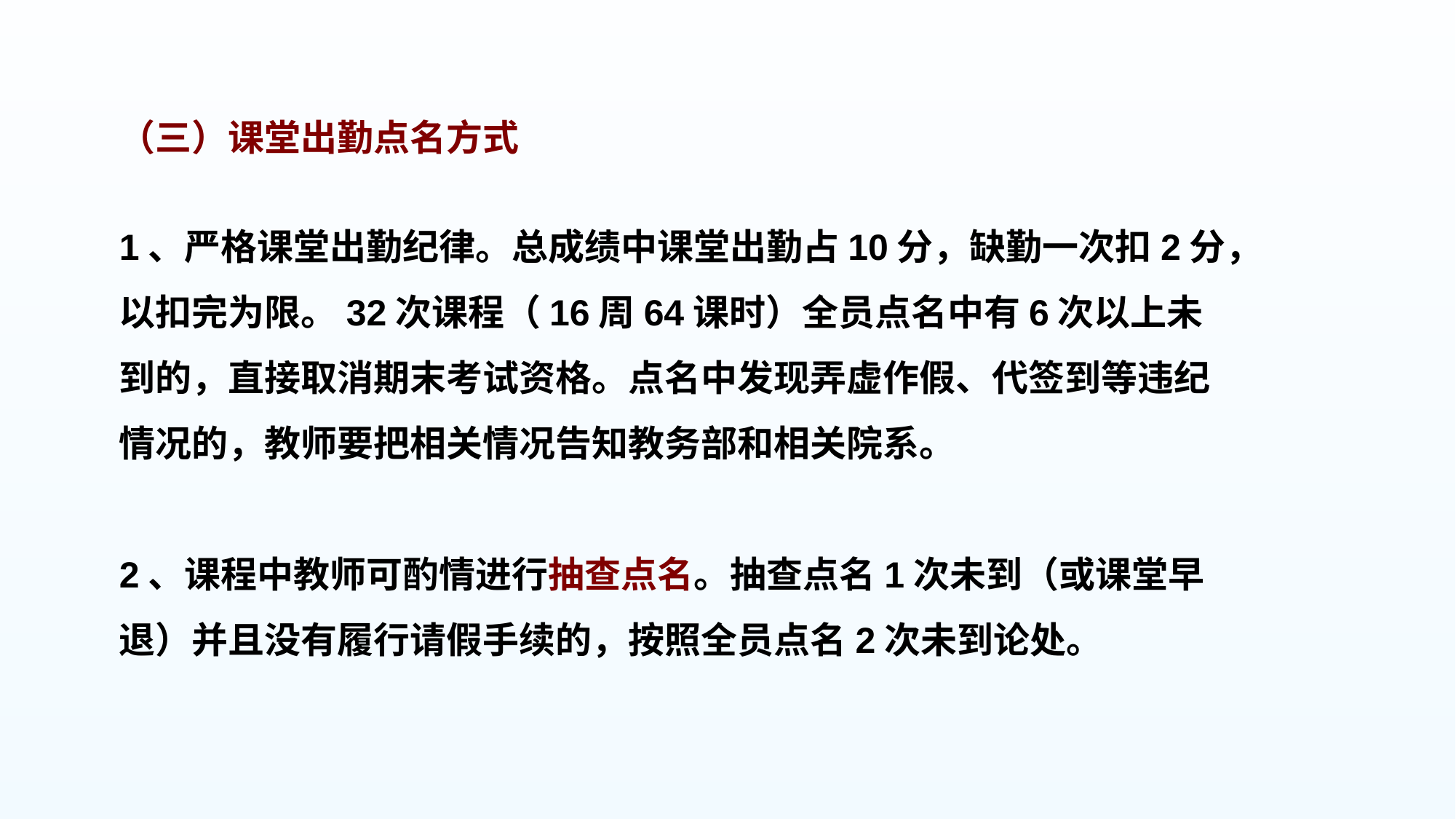

（三）课堂出勤点名方式

1、严格课堂出勤纪律。总成绩中课堂出勤占10分，缺勤一次扣2分，以扣完为限。32次课程（16周64课时）全员点名中有6次以上未到的，直接取消期末考试资格。点名中发现弄虚作假、代签到等违纪情况的，教师要把相关情况告知教务部和相关院系。

2、课程中教师可酌情进行抽查点名。抽查点名1次未到（或课堂早退）并且没有履行请假手续的，按照全员点名2次未到论处。